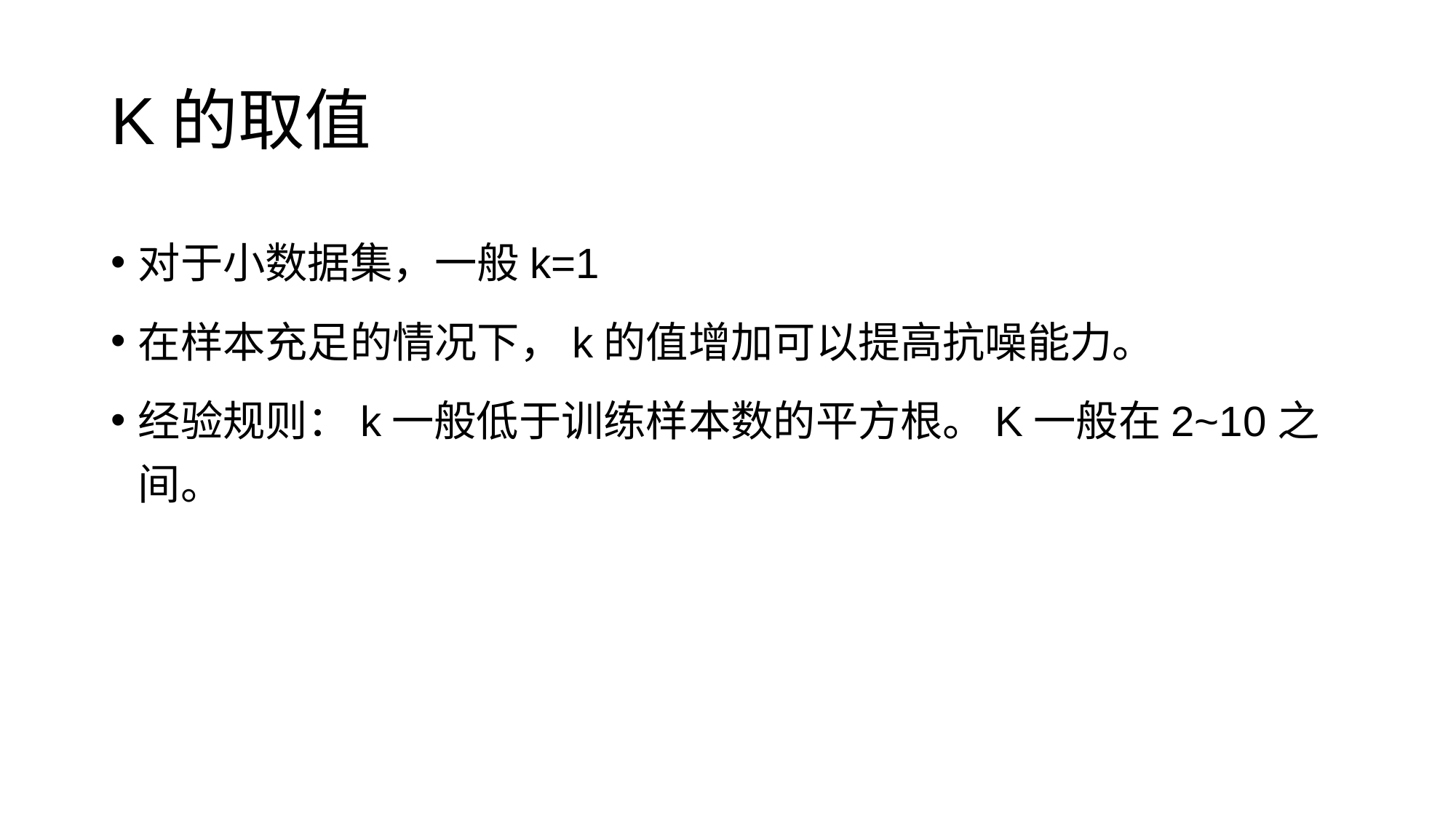

# K的取值
对于小数据集，一般k=1
在样本充足的情况下，k的值增加可以提高抗噪能力。
经验规则：k一般低于训练样本数的平方根。K一般在2~10之间。